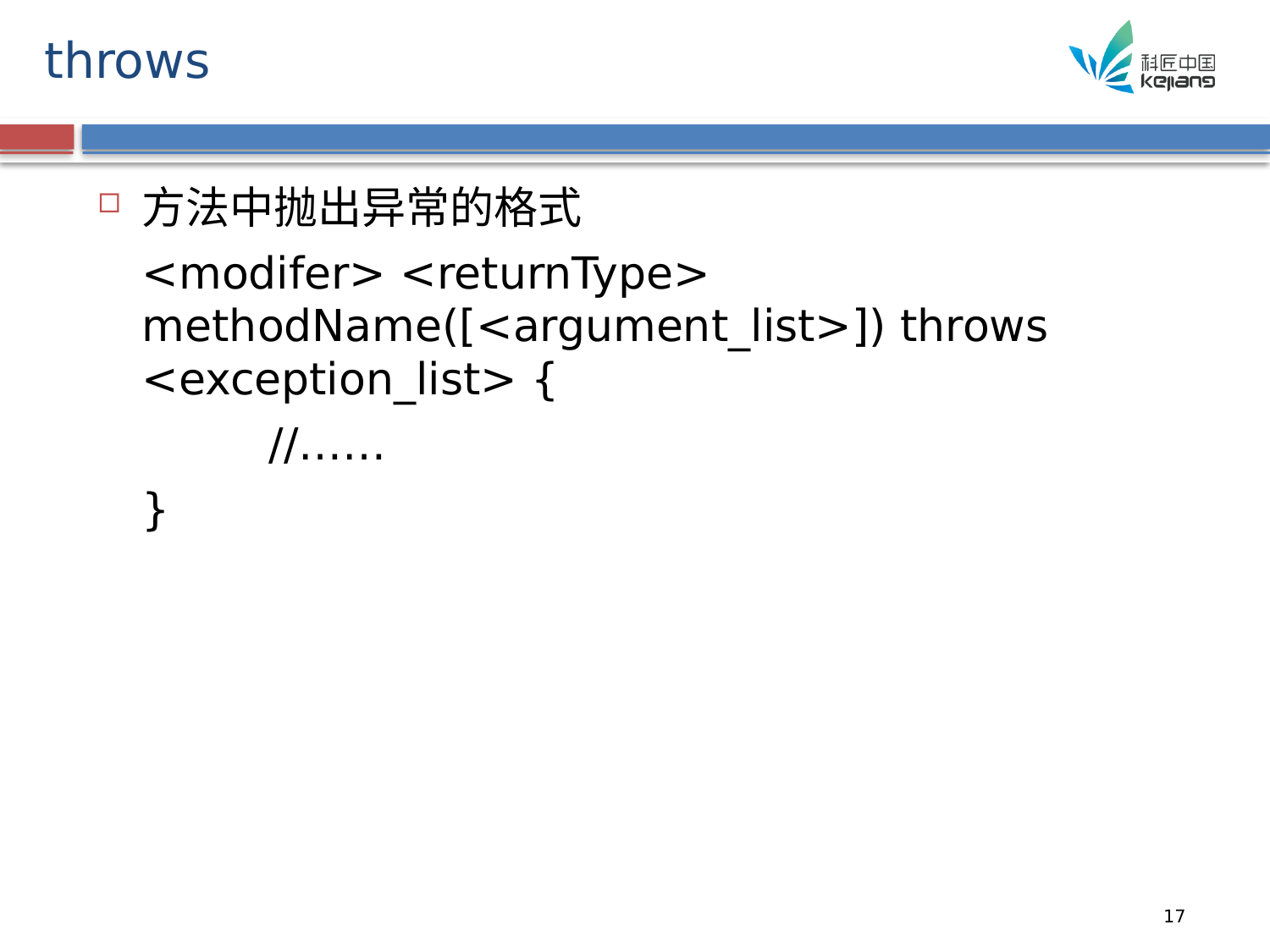

# throws
方法中抛出异常的格式
	<modifer> <returnType> methodName([<argument_list>]) throws <exception_list> {
		//……
	}

17